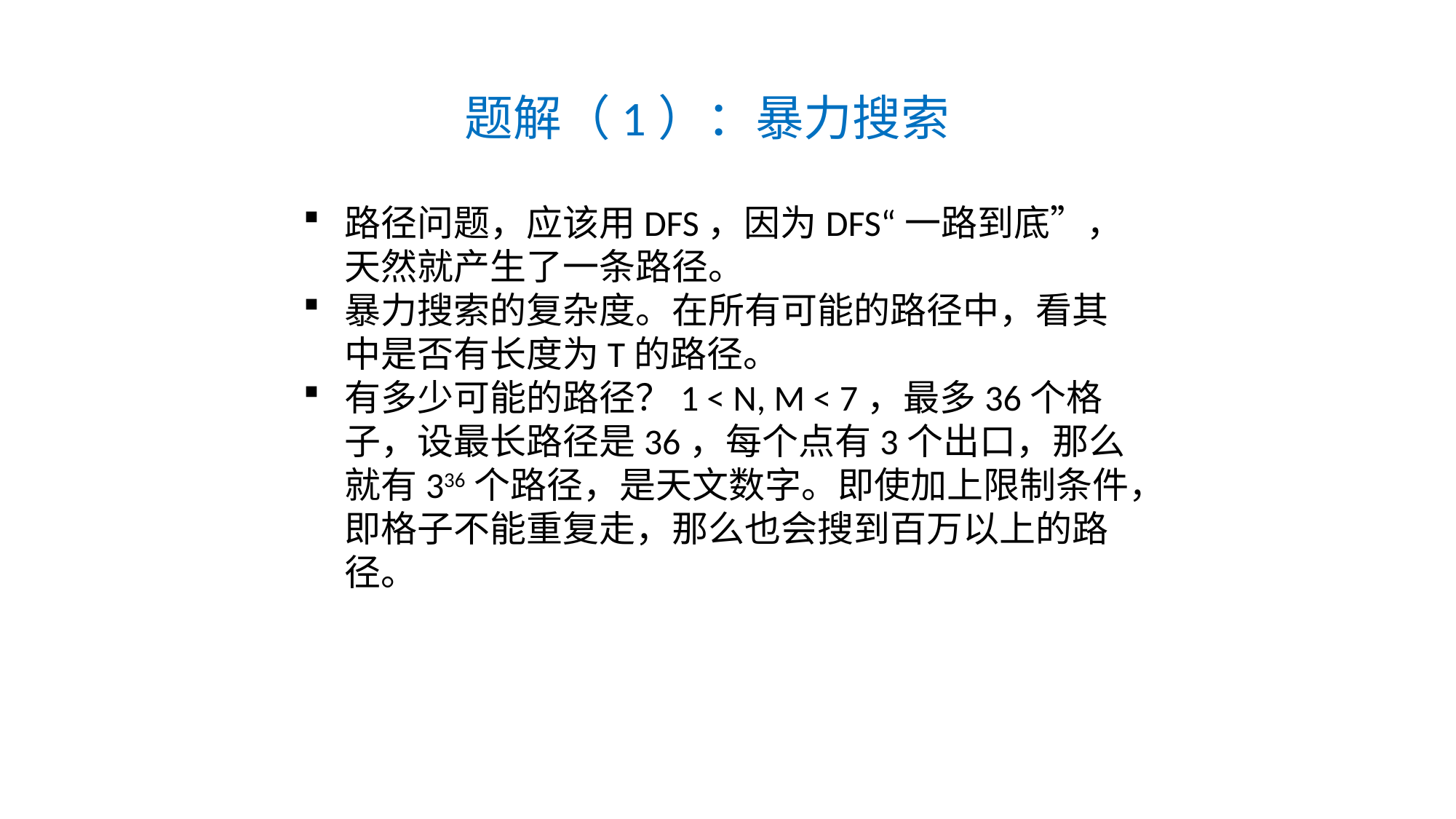

题解（1）：暴力搜索
路径问题，应该用DFS，因为DFS“一路到底”，天然就产生了一条路径。
暴力搜索的复杂度。在所有可能的路径中，看其中是否有长度为T的路径。
有多少可能的路径？1 < N, M < 7，最多36个格子，设最长路径是36，每个点有3个出口，那么就有336个路径，是天文数字。即使加上限制条件，即格子不能重复走，那么也会搜到百万以上的路径。